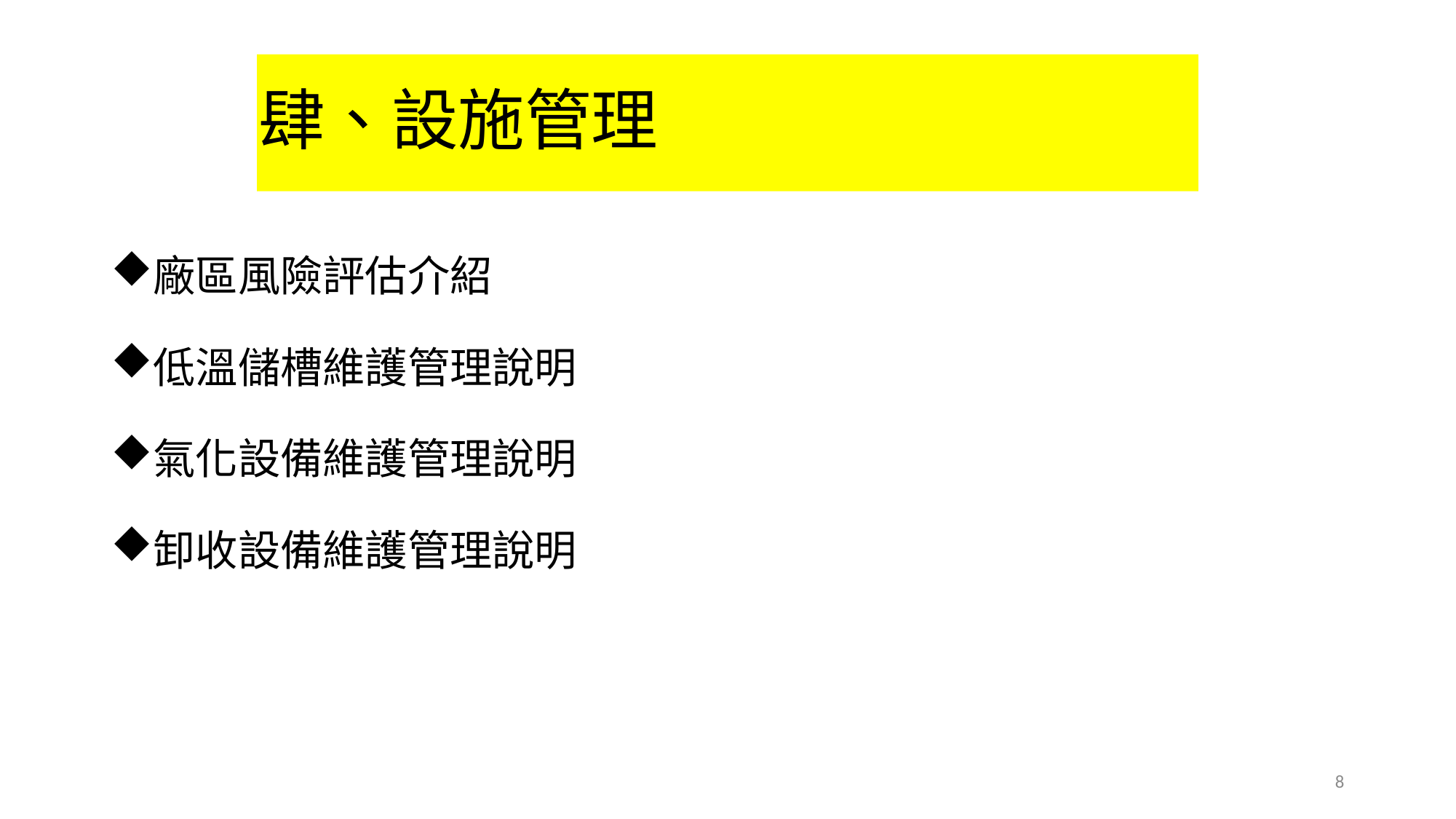

# 肆、設施管理
廠區風險評估介紹
低溫儲槽維護管理說明
氣化設備維護管理說明
卸收設備維護管理說明
8